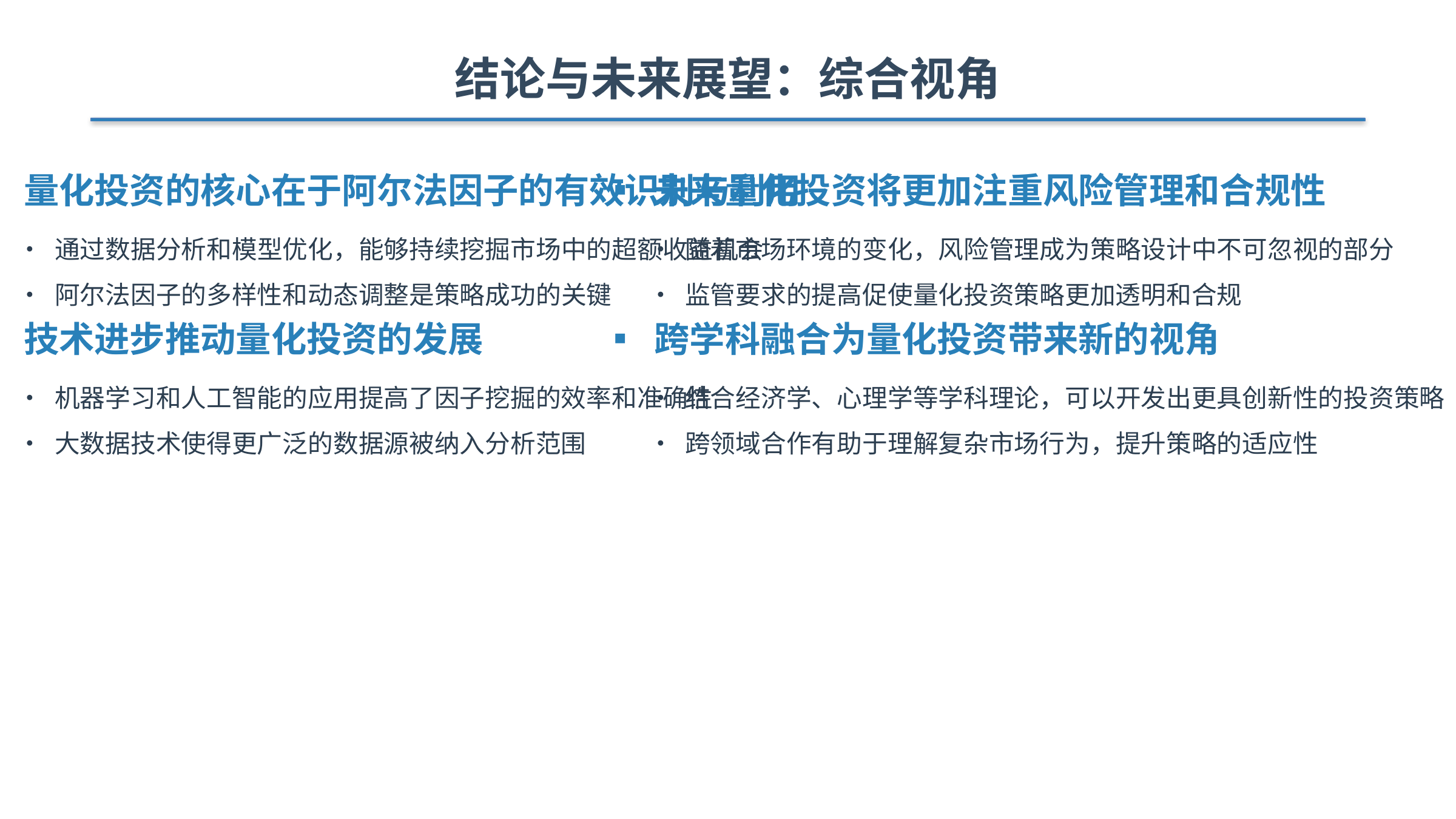

结论与未来展望：综合视角

▪ 量化投资的核心在于阿尔法因子的有效识别与利用
• 通过数据分析和模型优化，能够持续挖掘市场中的超额收益机会
• 阿尔法因子的多样性和动态调整是策略成功的关键
▪ 技术进步推动量化投资的发展
• 机器学习和人工智能的应用提高了因子挖掘的效率和准确性
• 大数据技术使得更广泛的数据源被纳入分析范围

▪ 未来量化投资将更加注重风险管理和合规性
• 随着市场环境的变化，风险管理成为策略设计中不可忽视的部分
• 监管要求的提高促使量化投资策略更加透明和合规
▪ 跨学科融合为量化投资带来新的视角
• 结合经济学、心理学等学科理论，可以开发出更具创新性的投资策略
• 跨领域合作有助于理解复杂市场行为，提升策略的适应性